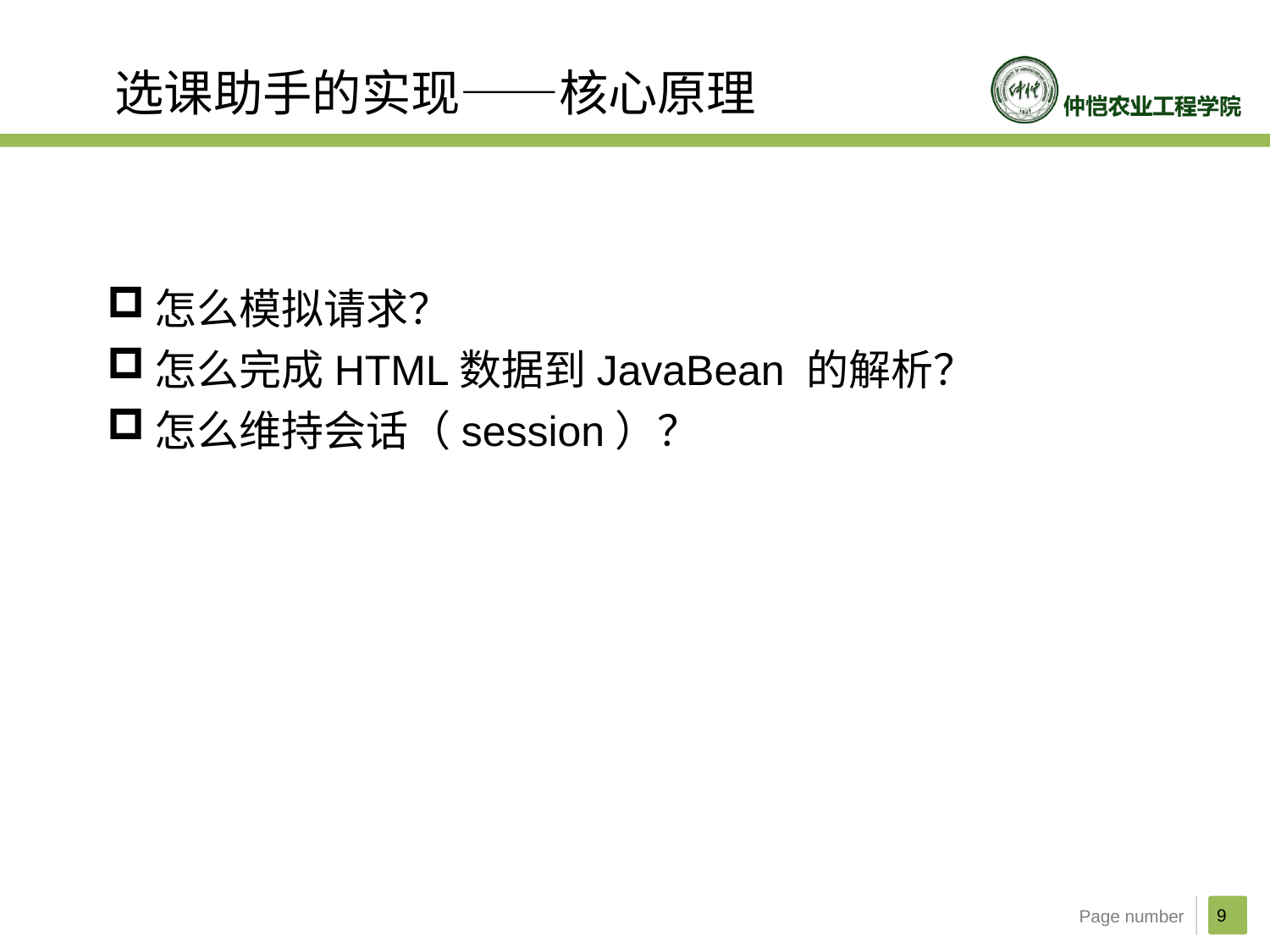

选课助手的实现——核心原理
怎么模拟请求？
怎么完成HTML数据到JavaBean 的解析？
怎么维持会话（session）？